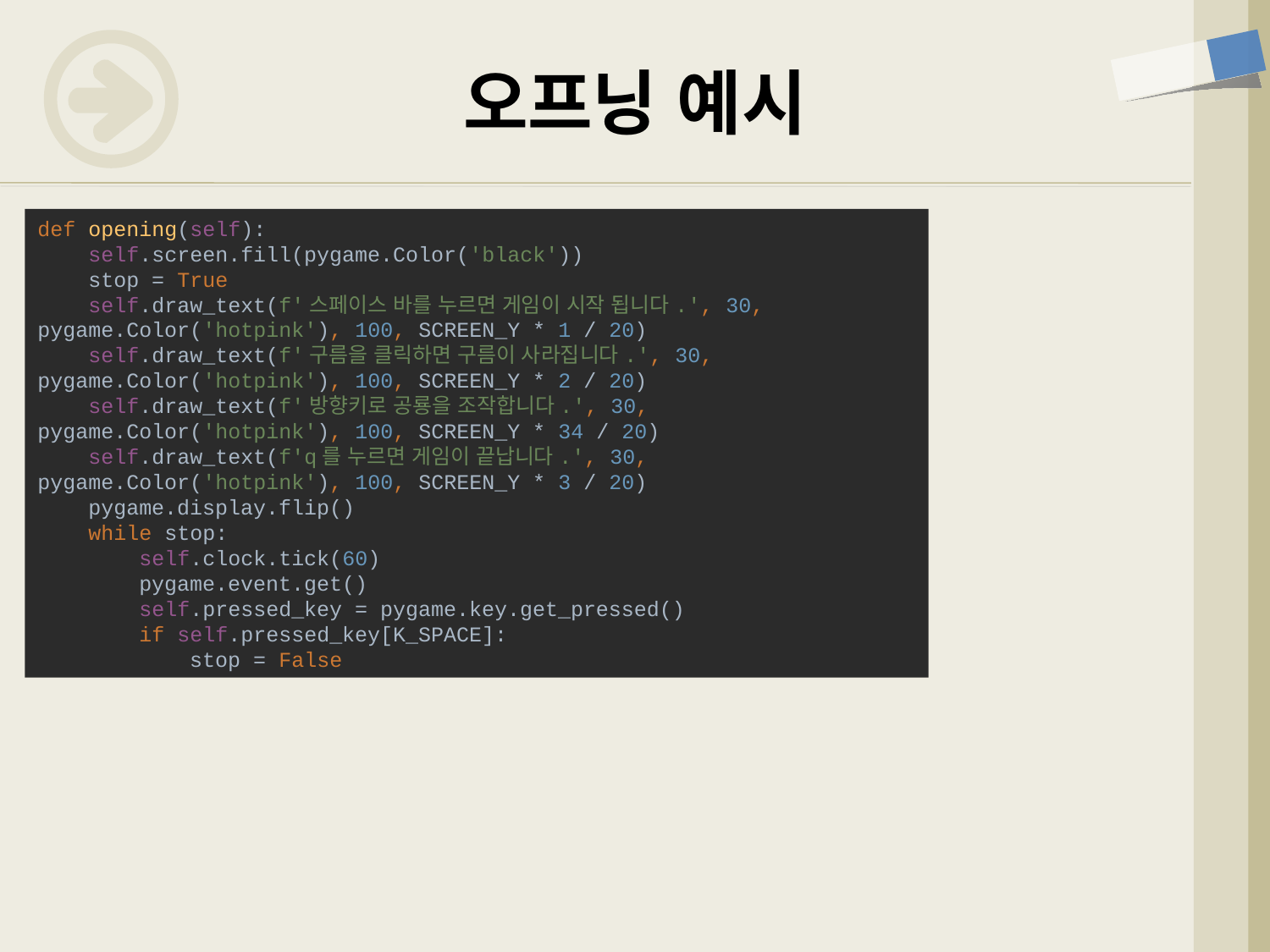

# 오프닝 예시
def opening(self):
    self.screen.fill(pygame.Color('black'))
    stop = True
    self.draw_text(f'스페이스 바를 누르면 게임이 시작 됩니다.', 30, pygame.Color('hotpink'), 100, SCREEN_Y * 1 / 20)
    self.draw_text(f'구름을 클릭하면 구름이 사라집니다.', 30, pygame.Color('hotpink'), 100, SCREEN_Y * 2 / 20)
    self.draw_text(f'방향키로 공룡을 조작합니다.', 30, pygame.Color('hotpink'), 100, SCREEN_Y * 34 / 20)
    self.draw_text(f'q를 누르면 게임이 끝납니다.', 30, pygame.Color('hotpink'), 100, SCREEN_Y * 3 / 20)
    pygame.display.flip()
    while stop:
        self.clock.tick(60)
        pygame.event.get()
        self.pressed_key = pygame.key.get_pressed()
        if self.pressed_key[K_SPACE]:
            stop = False